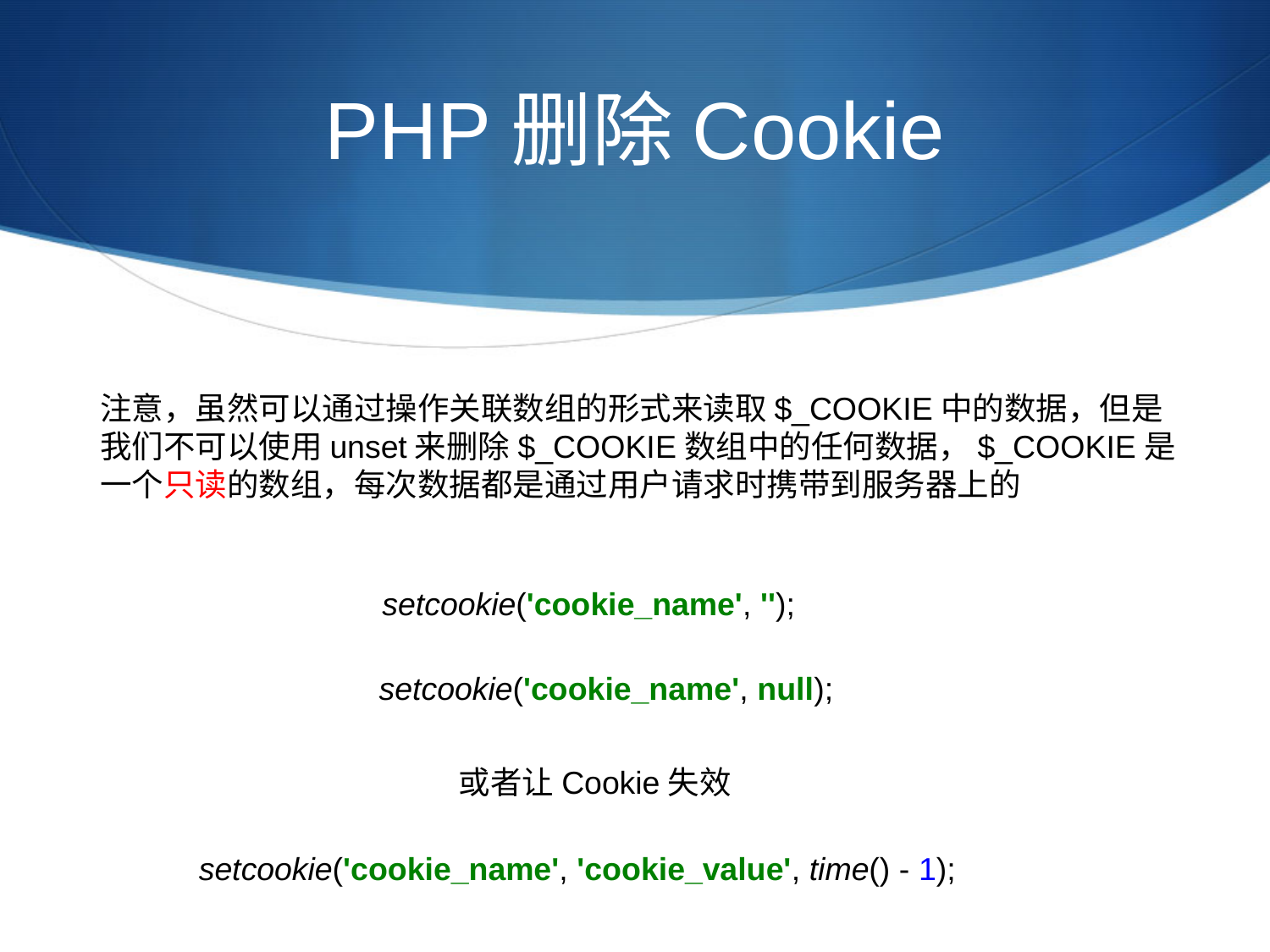

# PHP删除Cookie
注意，虽然可以通过操作关联数组的形式来读取$_COOKIE中的数据，但是我们不可以使用unset来删除$_COOKIE数组中的任何数据，$_COOKIE是一个只读的数组，每次数据都是通过用户请求时携带到服务器上的
setcookie('cookie_name', '');
setcookie('cookie_name', null);
或者让Cookie失效
setcookie('cookie_name', 'cookie_value', time() - 1);